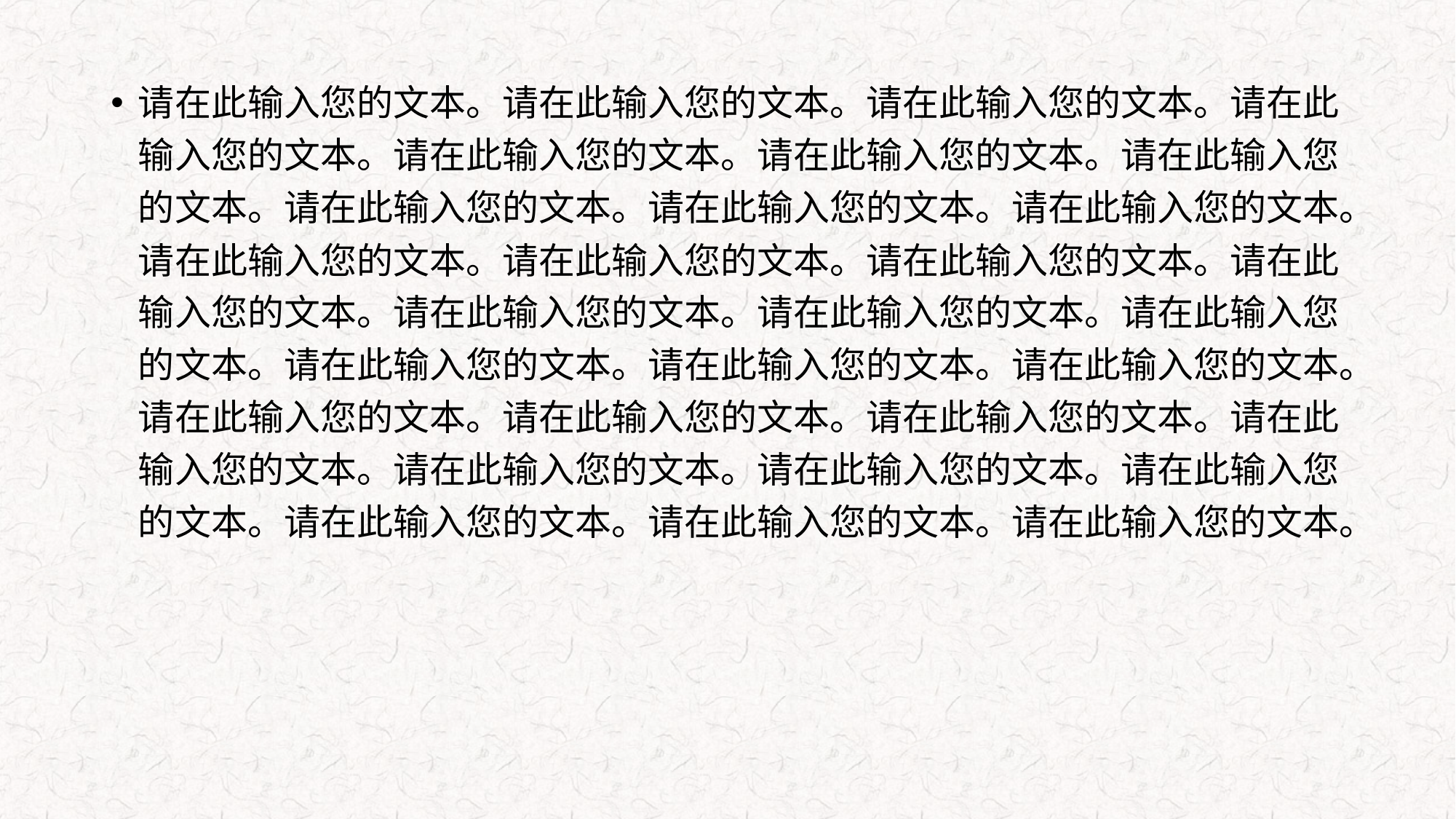

请在此输入您的文本。请在此输入您的文本。请在此输入您的文本。请在此输入您的文本。请在此输入您的文本。请在此输入您的文本。请在此输入您的文本。请在此输入您的文本。请在此输入您的文本。请在此输入您的文本。请在此输入您的文本。请在此输入您的文本。请在此输入您的文本。请在此输入您的文本。请在此输入您的文本。请在此输入您的文本。请在此输入您的文本。请在此输入您的文本。请在此输入您的文本。请在此输入您的文本。请在此输入您的文本。请在此输入您的文本。请在此输入您的文本。请在此输入您的文本。请在此输入您的文本。请在此输入您的文本。请在此输入您的文本。请在此输入您的文本。请在此输入您的文本。请在此输入您的文本。